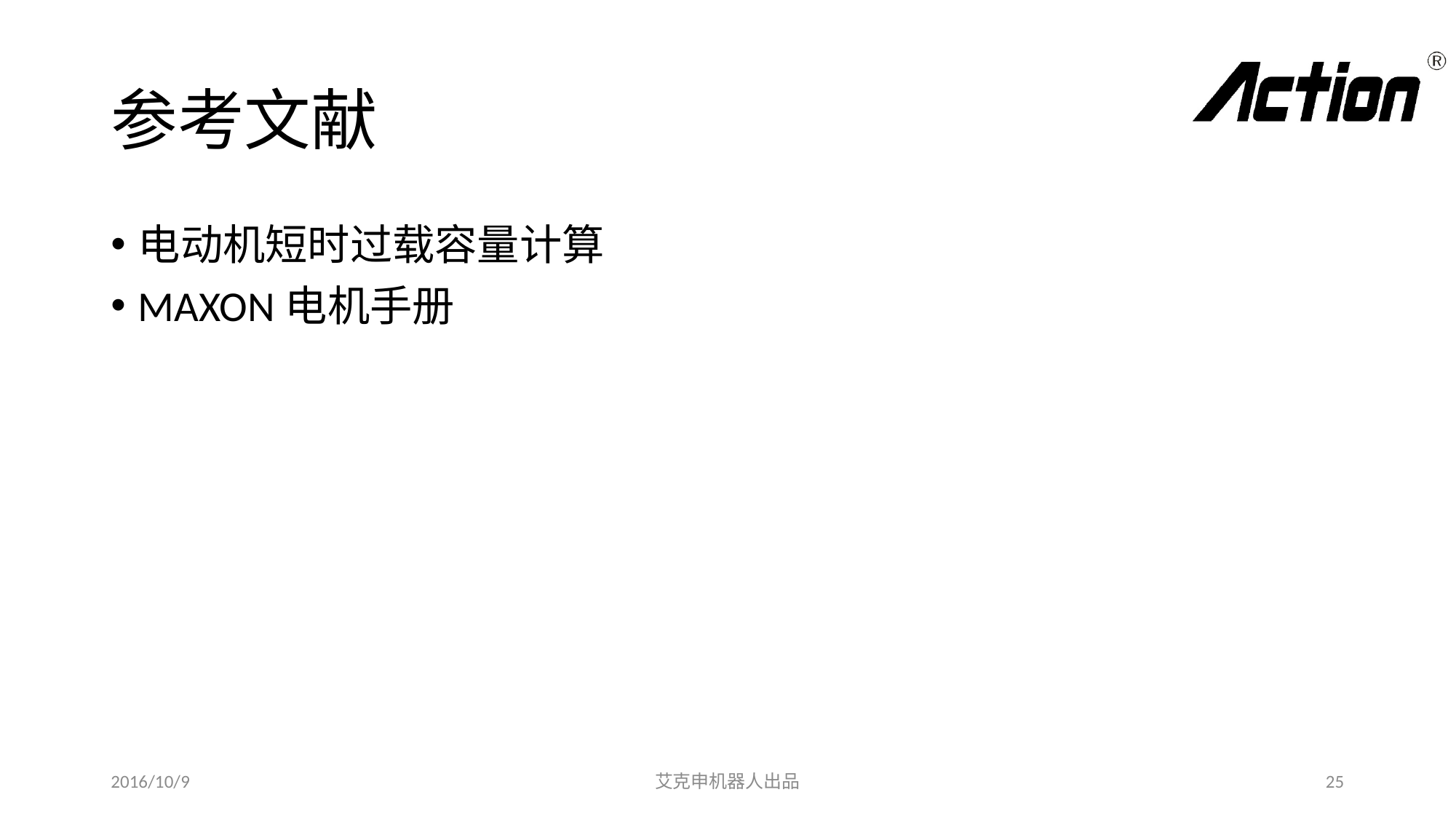

# 参考文献
电动机短时过载容量计算
MAXON电机手册

2016/10/9
艾克申机器人出品
25